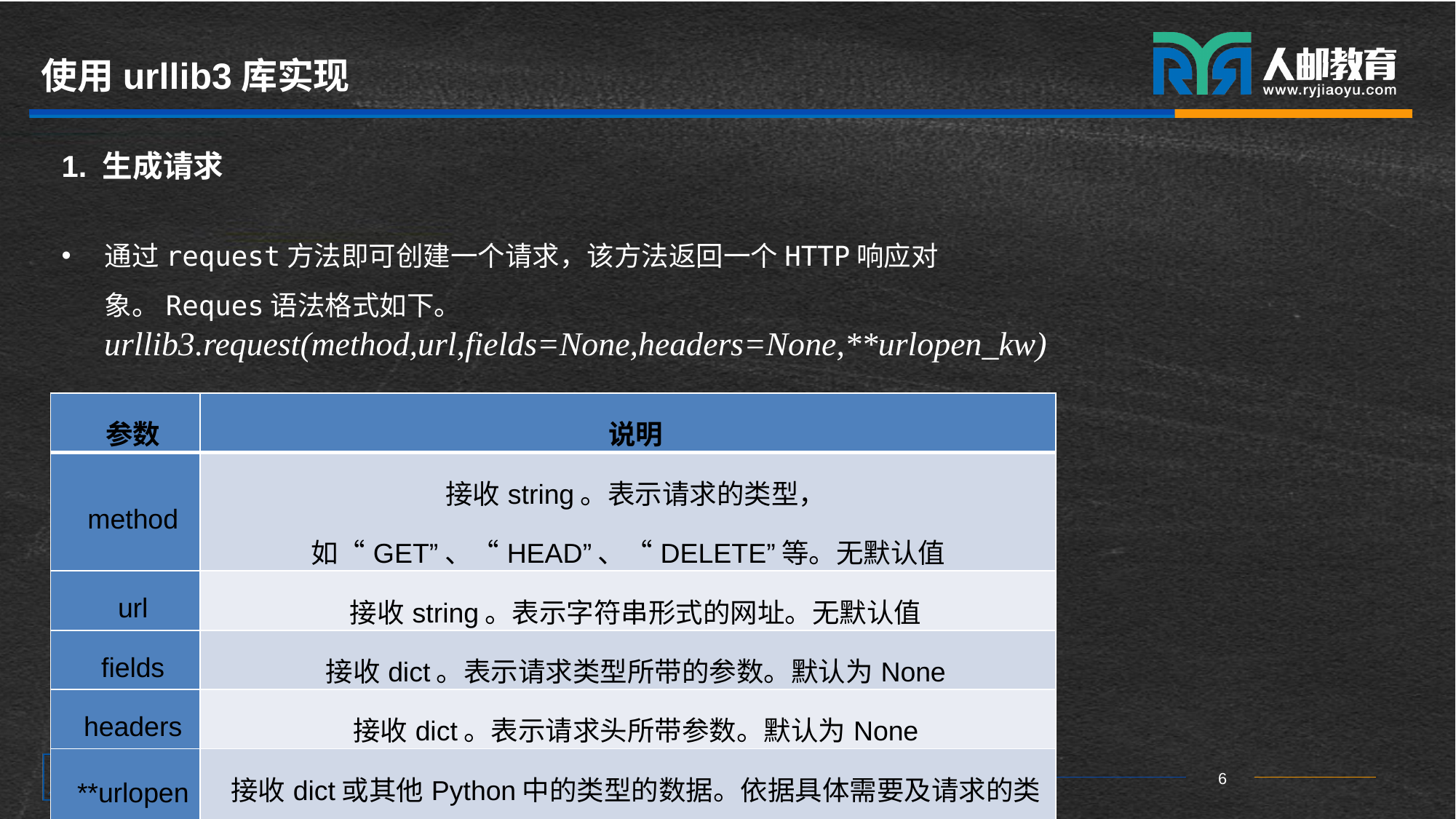

# 使用urllib3库实现

1. 生成请求

通过request方法即可创建一个请求，该方法返回一个HTTP响应对象。Reques语法格式如下。

       reques方法常用的参数及其说明如下。
urllib3.request(method,url,fields=None,headers=None,**urlopen_kw)
| 参数 | 说明 |
| --- | --- |
| method | 接收string。表示请求的类型，如“GET”、“HEAD”、“DELETE”等。无默认值 |
| url | 接收string。表示字符串形式的网址。无默认值 |
| fields | 接收dict。表示请求类型所带的参数。默认为None |
| headers | 接收dict。表示请求头所带参数。默认为None |
| \*\*urlopen\_kw | 接收dict或其他Python中的类型的数据。依据具体需要及请求的类型可添加的参数，通常参数赋值为字典类型或为具体数据。无默认值 |